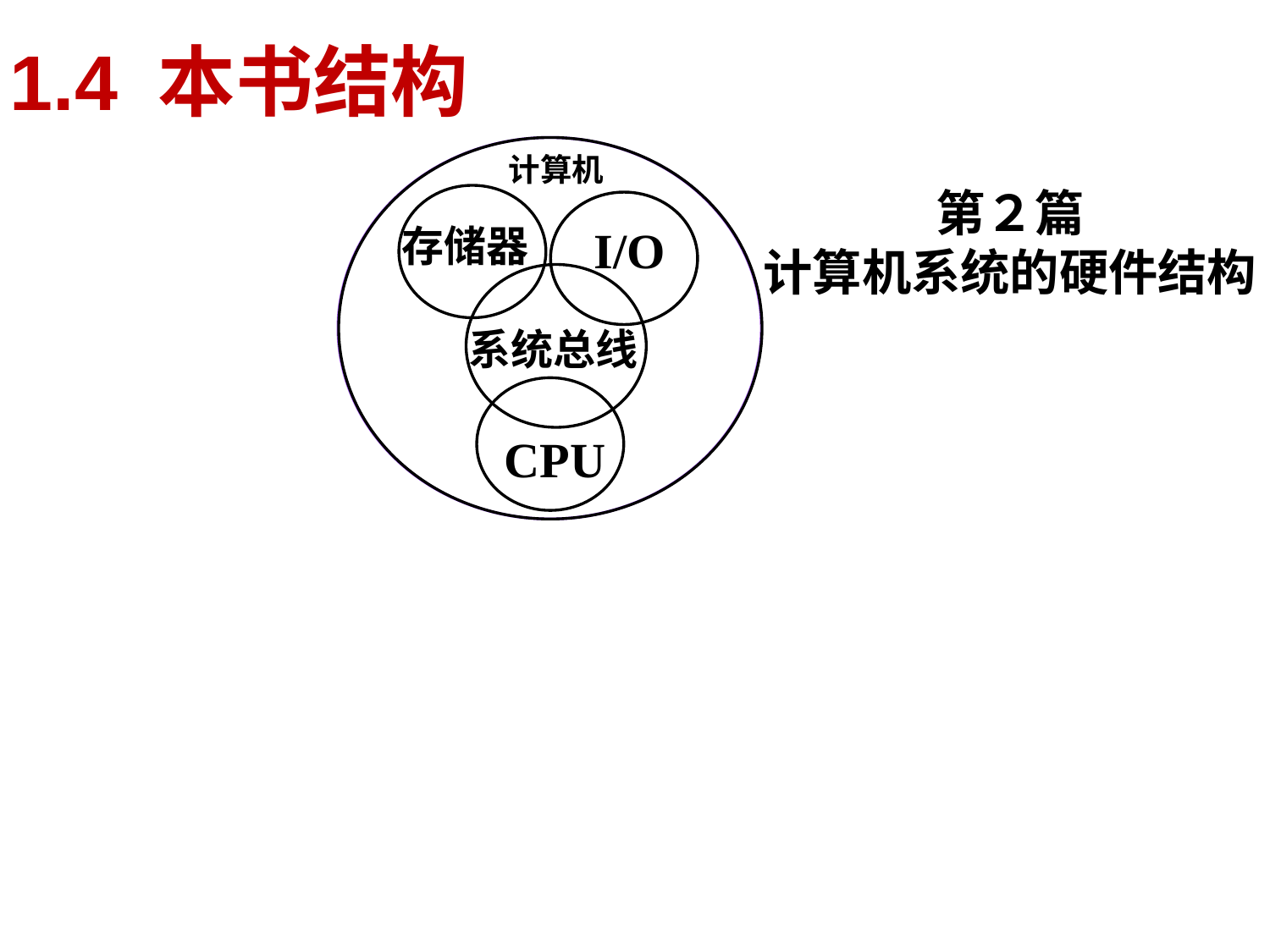

1.4 本书结构

计算机

存储器

系统总线

CPU
I/O

第２篇
计算机系统的硬件结构